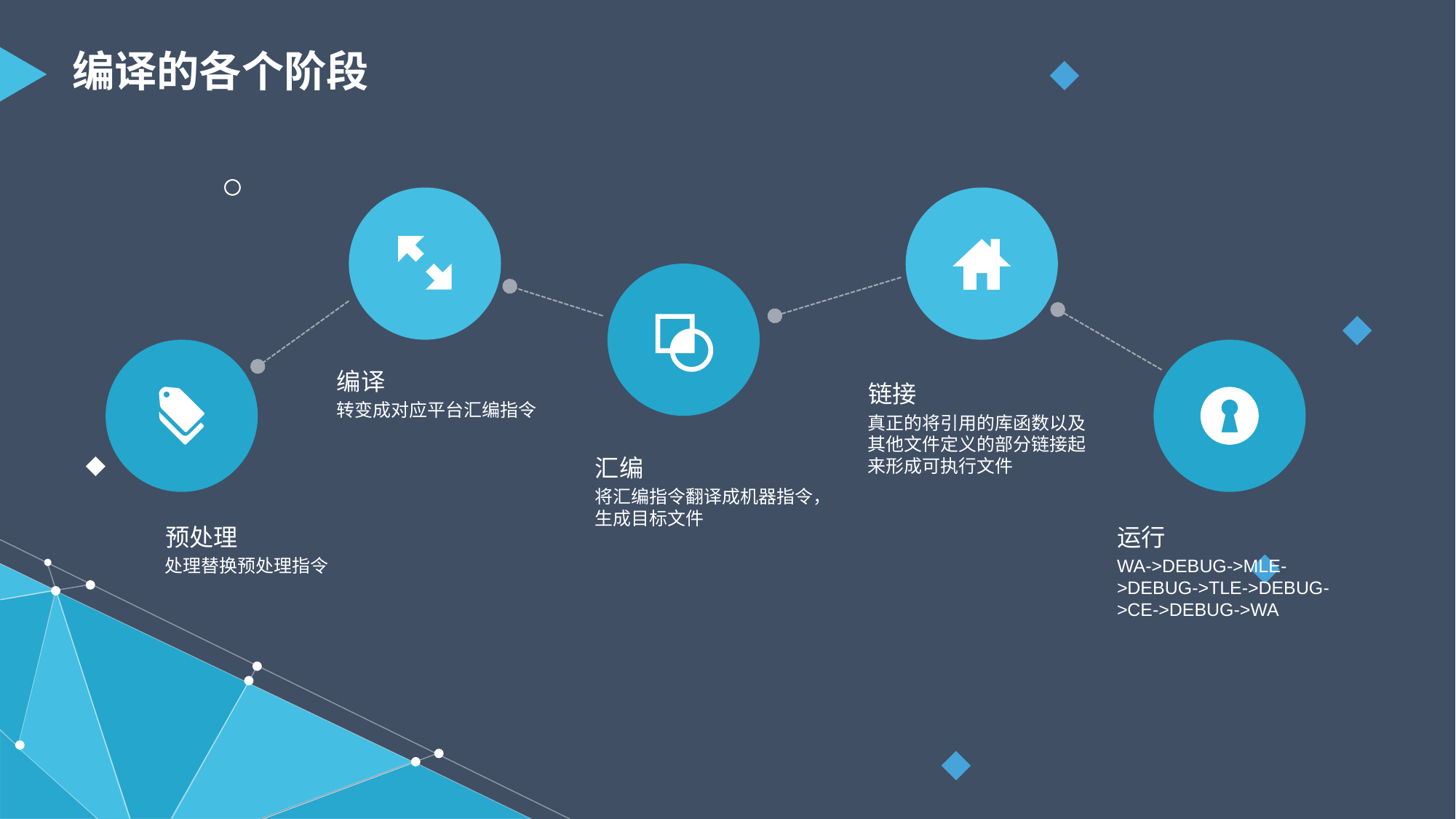

编译的各个阶段

编译
转变成对应平台汇编指令
链接
真正的将引用的库函数以及其他文件定义的部分链接起来形成可执行文件
汇编
将汇编指令翻译成机器指令，生成目标文件
预处理
处理替换预处理指令
运行
WA->DEBUG->MLE->DEBUG->TLE->DEBUG->CE->DEBUG->WA